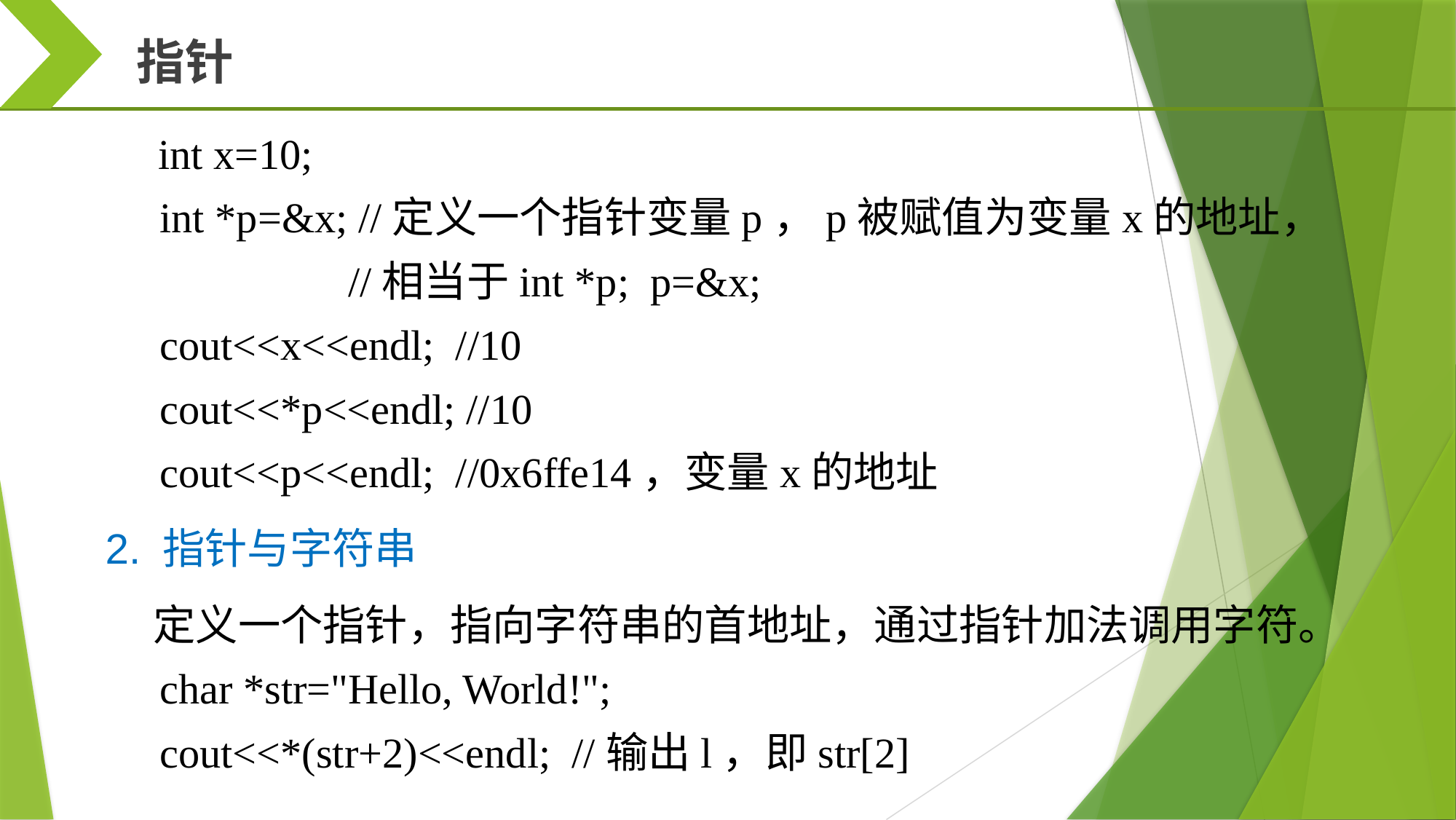

指针
     int x=10;
	int *p=&x; //定义一个指针变量p，p被赋值为变量x的地址，
                       //相当于int *p;  p=&x;
	cout<<x<<endl;  //10
	cout<<*p<<endl; //10
	cout<<p<<endl;  //0x6ffe14，变量x的地址
2. 指针与字符串
    定义一个指针，指向字符串的首地址，通过指针加法调用字符。
	char *str="Hello, World!";
	cout<<*(str+2)<<endl;  //输出l，即str[2]